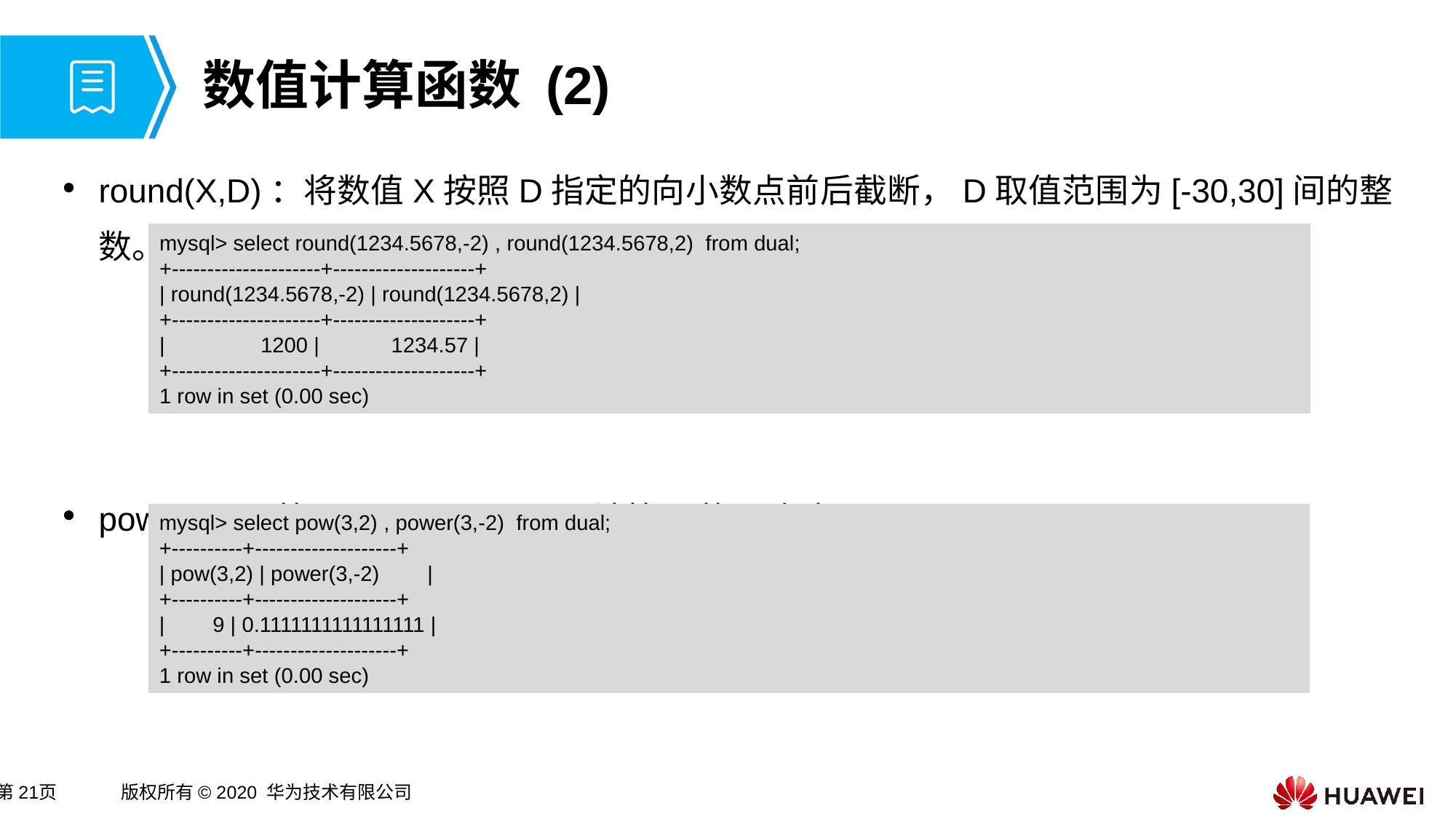

# 数值计算函数 (2)
round(X,D)：将数值X按照D指定的向小数点前后截断，D取值范围为[-30,30]间的整数。

pow(X,Y)：等同于power(X,Y)，计算X的Y次方。

mysql> select round(1234.5678,-2) , round(1234.5678,2)  from dual;
+---------------------+--------------------+
| round(1234.5678,-2) | round(1234.5678,2) |
+---------------------+--------------------+
|                1200 |            1234.57 |
+---------------------+--------------------+
1 row in set (0.00 sec)
mysql> select pow(3,2) , power(3,-2)  from dual;
+----------+--------------------+
| pow(3,2) | power(3,-2)        |
+----------+--------------------+
|        9 | 0.1111111111111111 |
+----------+--------------------+
1 row in set (0.00 sec)